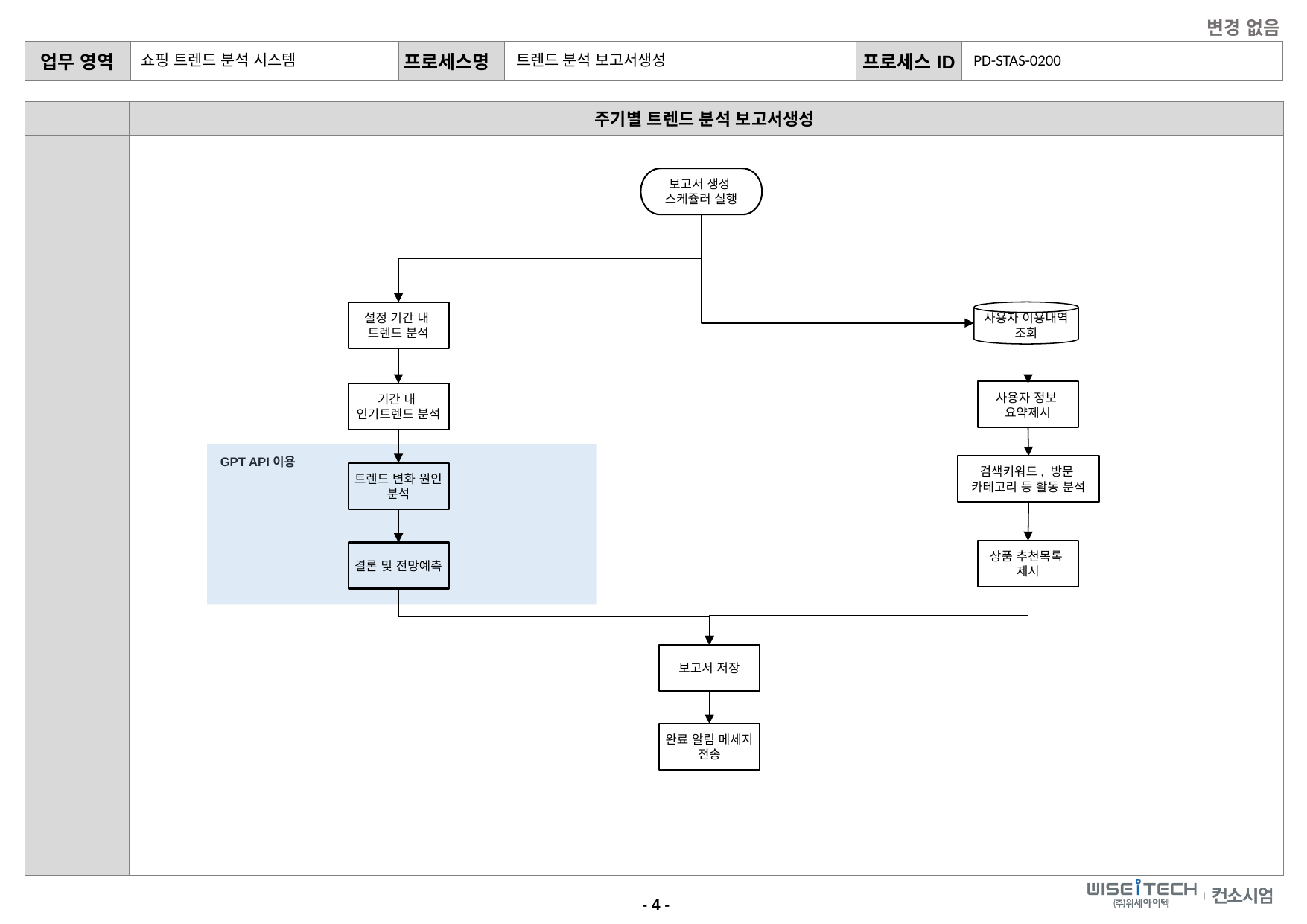

변경 없음
PD-STAS-0200
트렌드 분석 보고서생성
쇼핑 트렌드 분석 시스템
주기별 트렌드 분석 보고서생성
보고서 생성
스케쥴러 실행
사용자 이용내역 조회
설정 기간 내
트렌드 분석
사용자 정보
요약제시
기간 내
인기트렌드 분석

GPT API이용
검색키워드, 방문
카테고리 등 활동 분석
트렌드 변화 원인 분석
상품 추천목록
제시
결론 및 전망예측
보고서 저장
완료 알림 메세지 전송